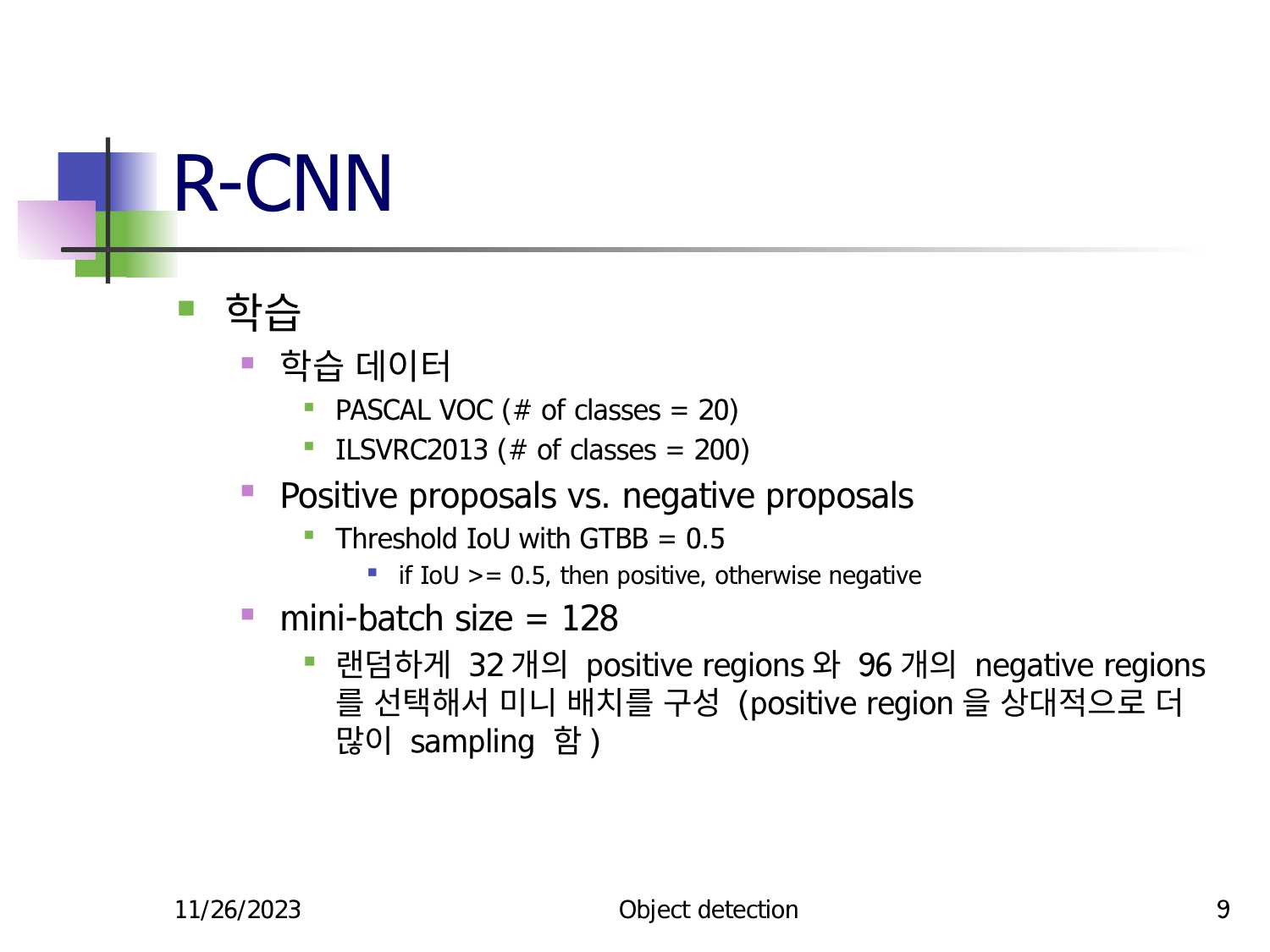

# R-CNN
학습
학습 데이터
PASCAL VOC (# of classes = 20)
ILSVRC2013 (# of classes = 200)
Positive proposals vs. negative proposals
Threshold IoU with GTBB = 0.5
if IoU >= 0.5, then positive, otherwise negative
mini-batch size = 128
랜덤하게 32개의 positive regions와 96개의 negative regions 를 선택해서 미니 배치를 구성 (positive region을 상대적으로 더 많이 sampling 함)
11/26/2023
Object detection
9